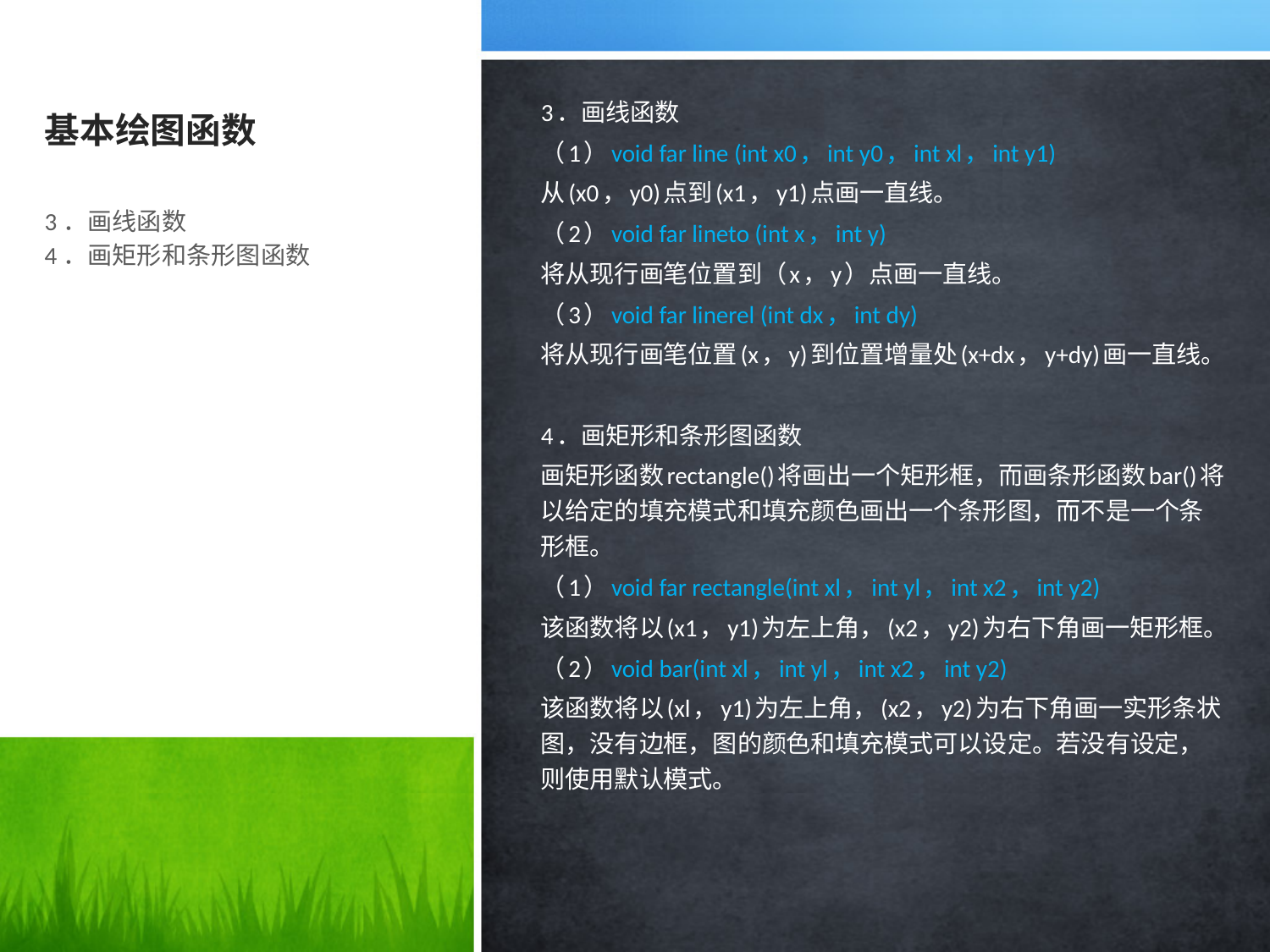

# 基本绘图函数
3．画线函数
（1）void far line (int x0，int y0，int xl，int y1)
从(x0，y0)点到(x1，y1)点画一直线。
（2）void far lineto (int x，int y)
将从现行画笔位置到（x，y）点画一直线。
（3）void far linerel (int dx，int dy)
将从现行画笔位置(x，y)到位置增量处(x+dx，y+dy)画一直线。

4．画矩形和条形图函数
画矩形函数rectangle()将画出一个矩形框，而画条形函数bar()将以给定的填充模式和填充颜色画出一个条形图，而不是一个条形框。
（1）void far rectangle(int xl，int yl，int x2，int y2)
该函数将以(x1，y1)为左上角，(x2，y2)为右下角画一矩形框。
（2）void bar(int xl，int yl，int x2，int y2)
该函数将以(xl，y1)为左上角，(x2，y2)为右下角画一实形条状图，没有边框，图的颜色和填充模式可以设定。若没有设定，则使用默认模式。

3．画线函数
4．画矩形和条形图函数